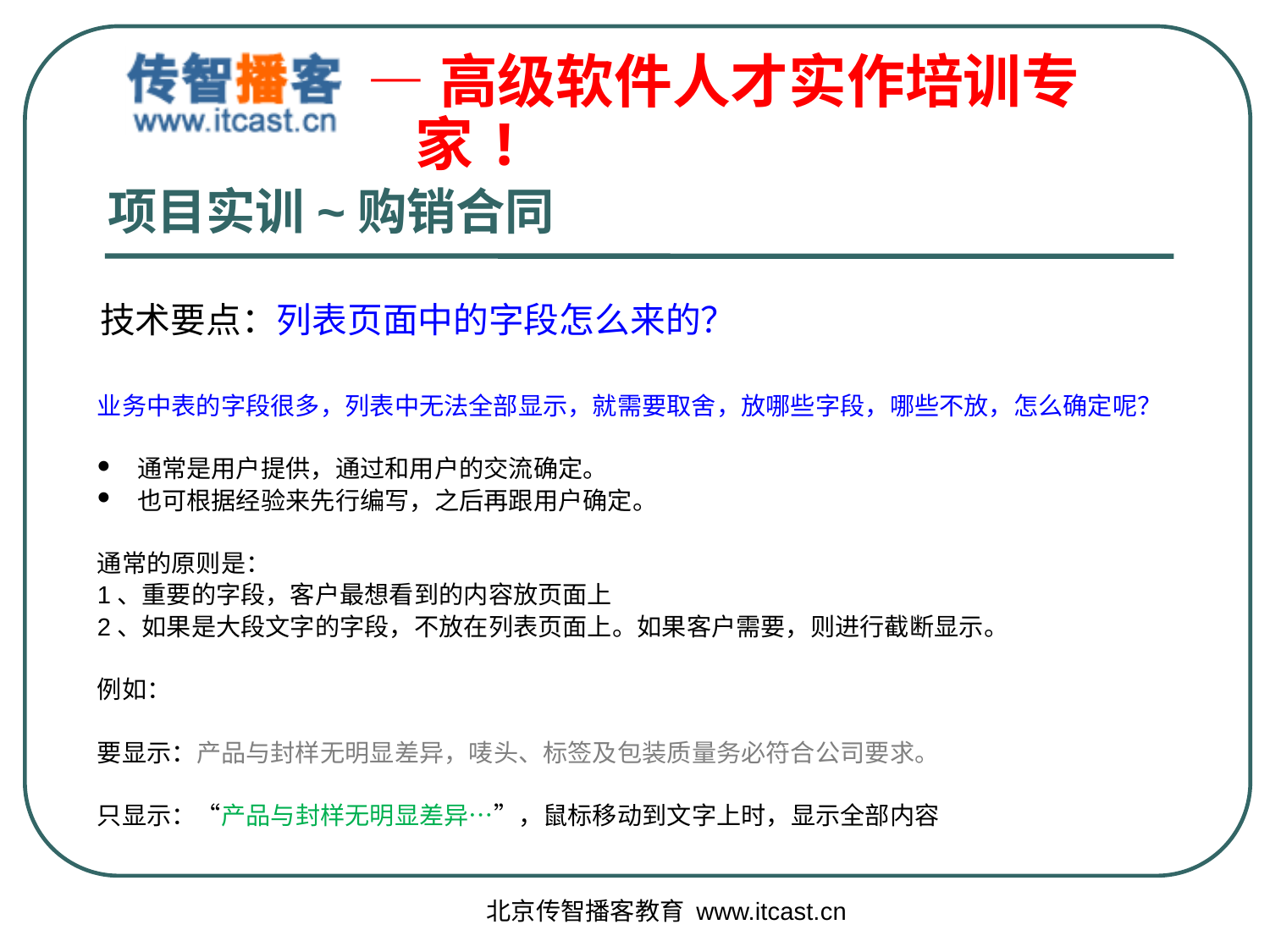

# 项目实训~购销合同
技术要点：列表页面中的字段怎么来的？

业务中表的字段很多，列表中无法全部显示，就需要取舍，放哪些字段，哪些不放，怎么确定呢？

通常是用户提供，通过和用户的交流确定。
也可根据经验来先行编写，之后再跟用户确定。

通常的原则是：
1、重要的字段，客户最想看到的内容放页面上
2、如果是大段文字的字段，不放在列表页面上。如果客户需要，则进行截断显示。

例如：

要显示：产品与封样无明显差异，唛头、标签及包装质量务必符合公司要求。

只显示：“产品与封样无明显差异…”，鼠标移动到文字上时，显示全部内容

北京传智播客教育 www.itcast.cn